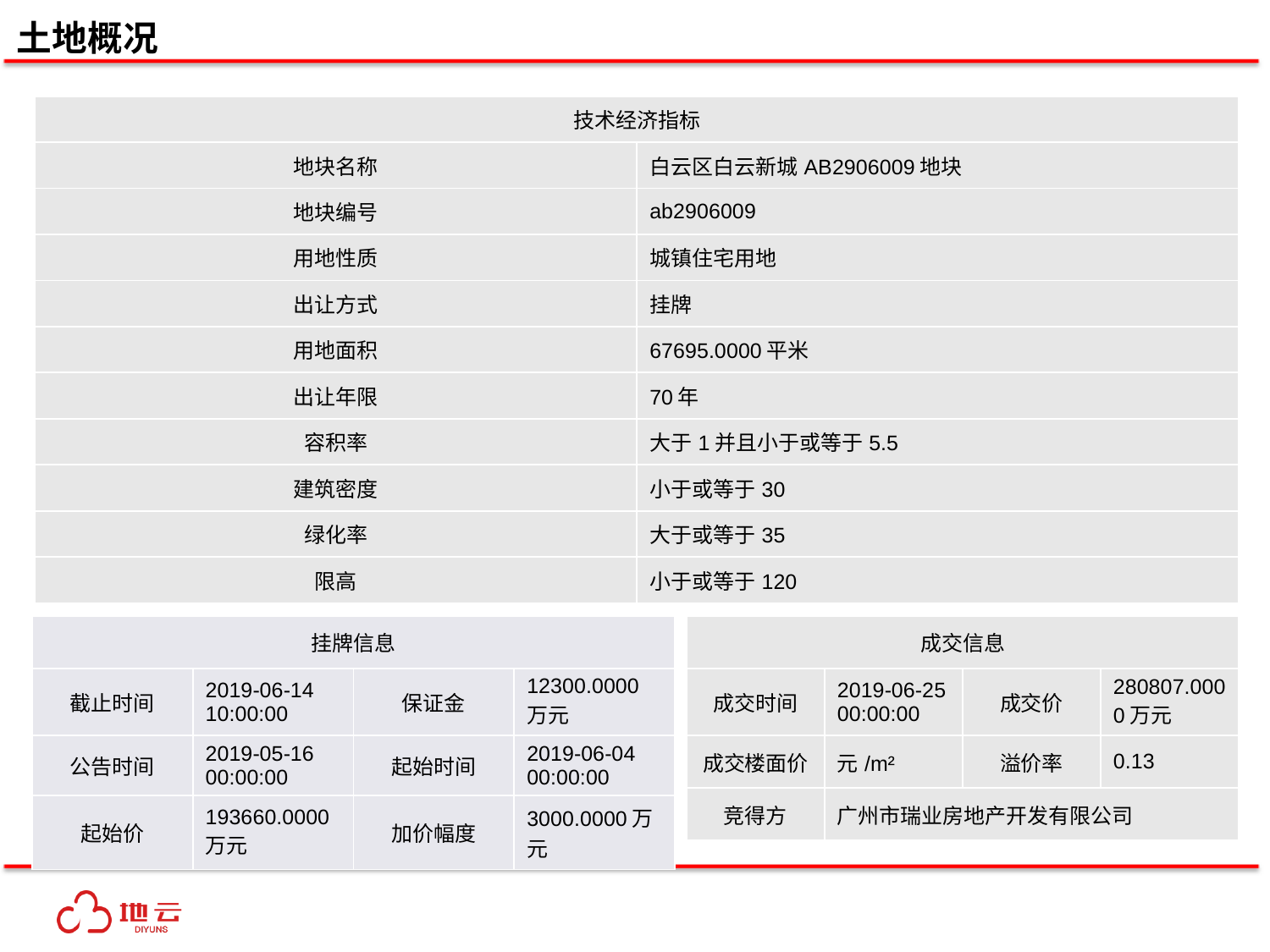

土地概况
| 技术经济指标 |  |
| --- | --- |
| 地块名称 | 白云区白云新城AB2906009地块 |
| 地块编号 | ab2906009 |
| 用地性质 | 城镇住宅用地 |
| 出让方式 | 挂牌 |
| 用地面积 | 67695.0000平米 |
| 出让年限 | 70年 |
| 容积率 | 大于1并且小于或等于5.5 |
| 建筑密度 | 小于或等于30 |
| 绿化率 | 大于或等于35 |
| 限高 | 小于或等于120 |
| 挂牌信息 |  |  |  |
| --- | --- | --- | --- |
| 截止时间 | 2019-06-14 10:00:00 | 保证金 | 12300.0000万元 |
| 公告时间 | 2019-05-16 00:00:00 | 起始时间 | 2019-06-04 00:00:00 |
| 起始价 | 193660.0000万元 | 加价幅度 | 3000.0000万元 |
| 成交信息 |  |  |  |
| --- | --- | --- | --- |
| 成交时间 | 2019-06-25 00:00:00 | 成交价 | 280807.0000万元 |
| 成交楼面价 | 元/m² | 溢价率 | 0.13 |
| 竞得方 | 广州市瑞业房地产开发有限公司 |  |  |